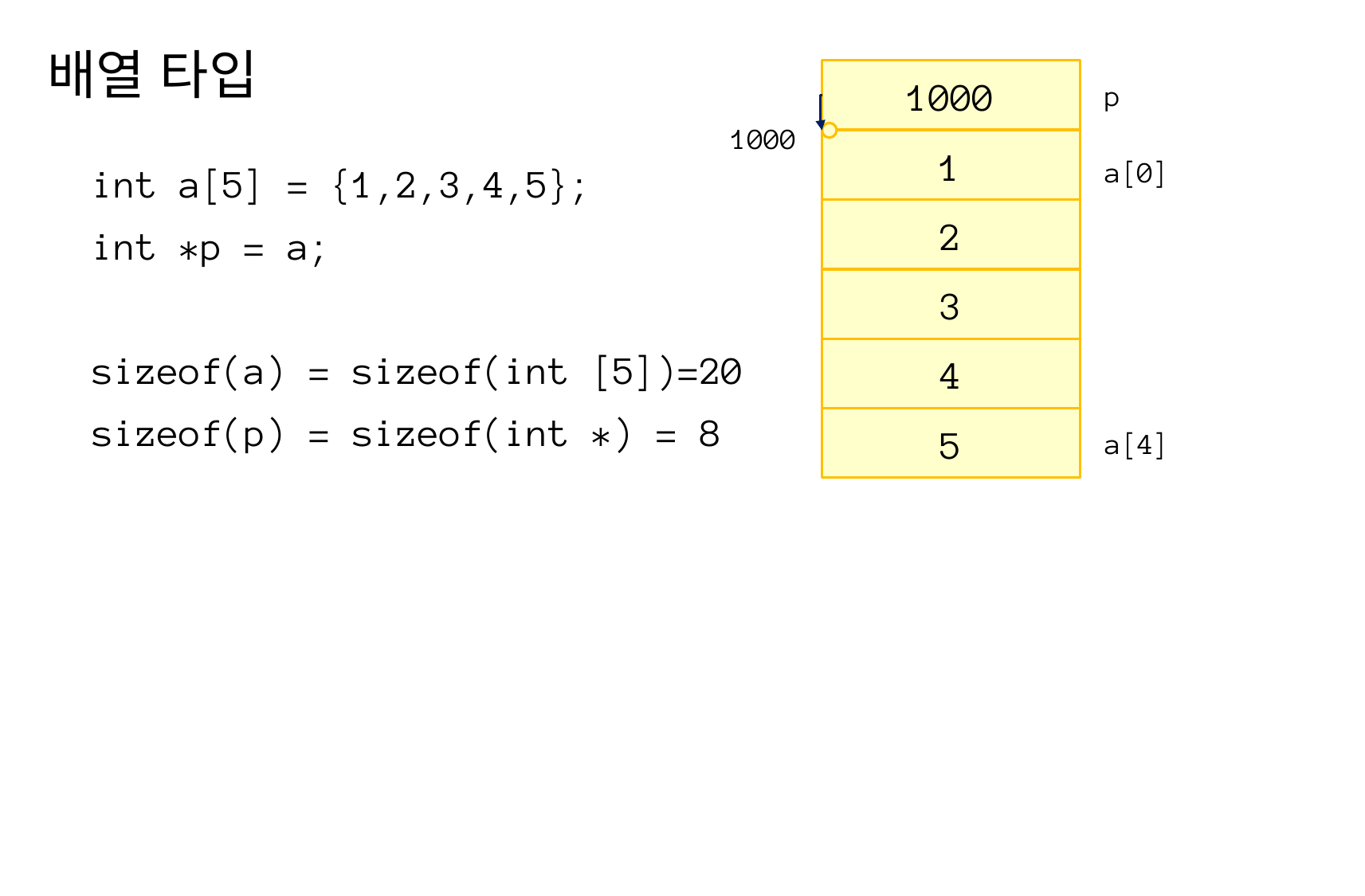

배열 타입
p
1000
1000

1
a[0]
int a[5] = {1,2,3,4,5};
int *p = a;

sizeof(a) = sizeof(int [5])=20
sizeof(p) = sizeof(int *) = 8
2
3
4
5
a[4]